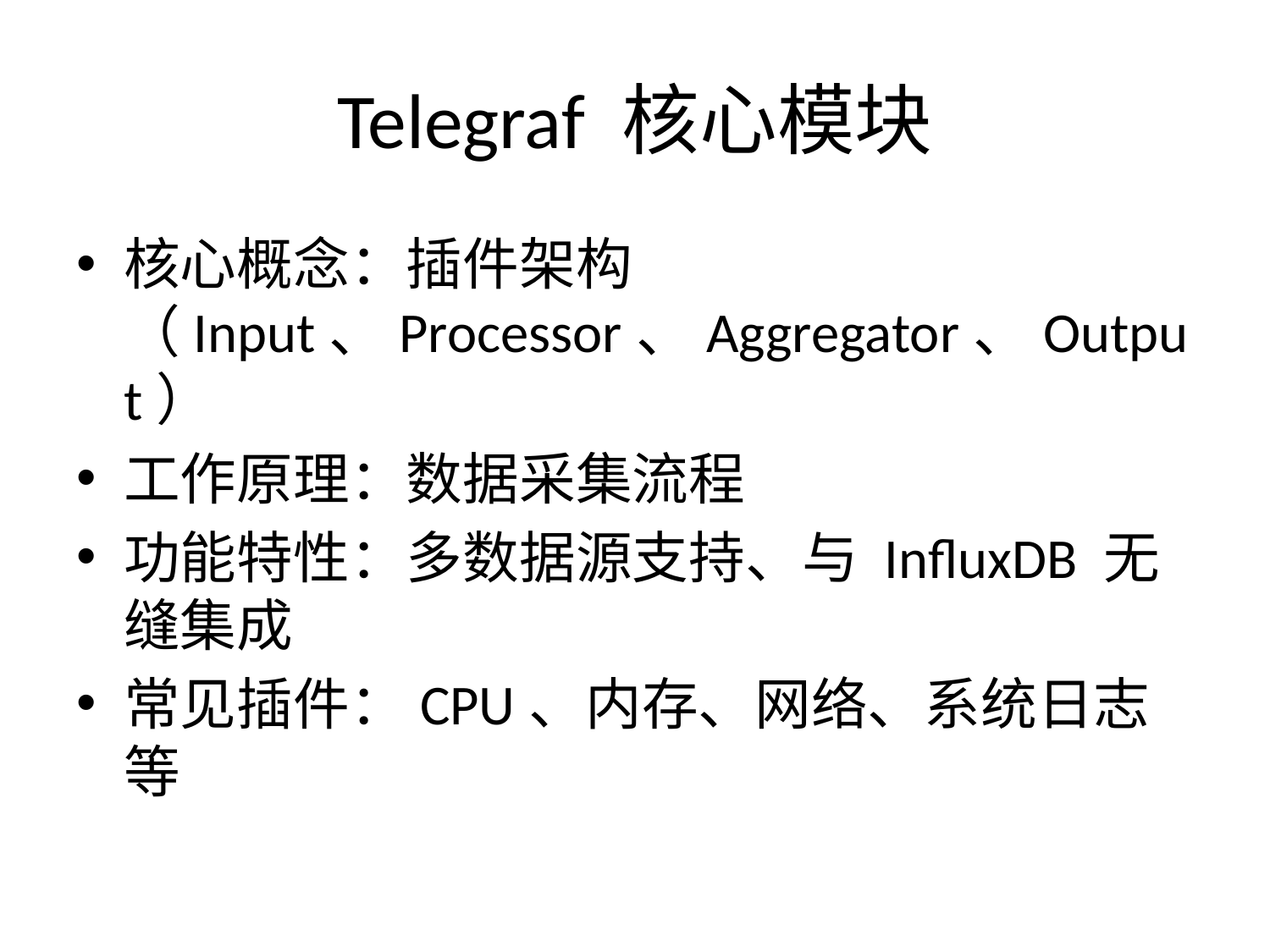

# Telegraf 核心模块
核心概念：插件架构（Input、Processor、Aggregator、Output）
工作原理：数据采集流程
功能特性：多数据源支持、与 InfluxDB 无缝集成
常见插件：CPU、内存、网络、系统日志等